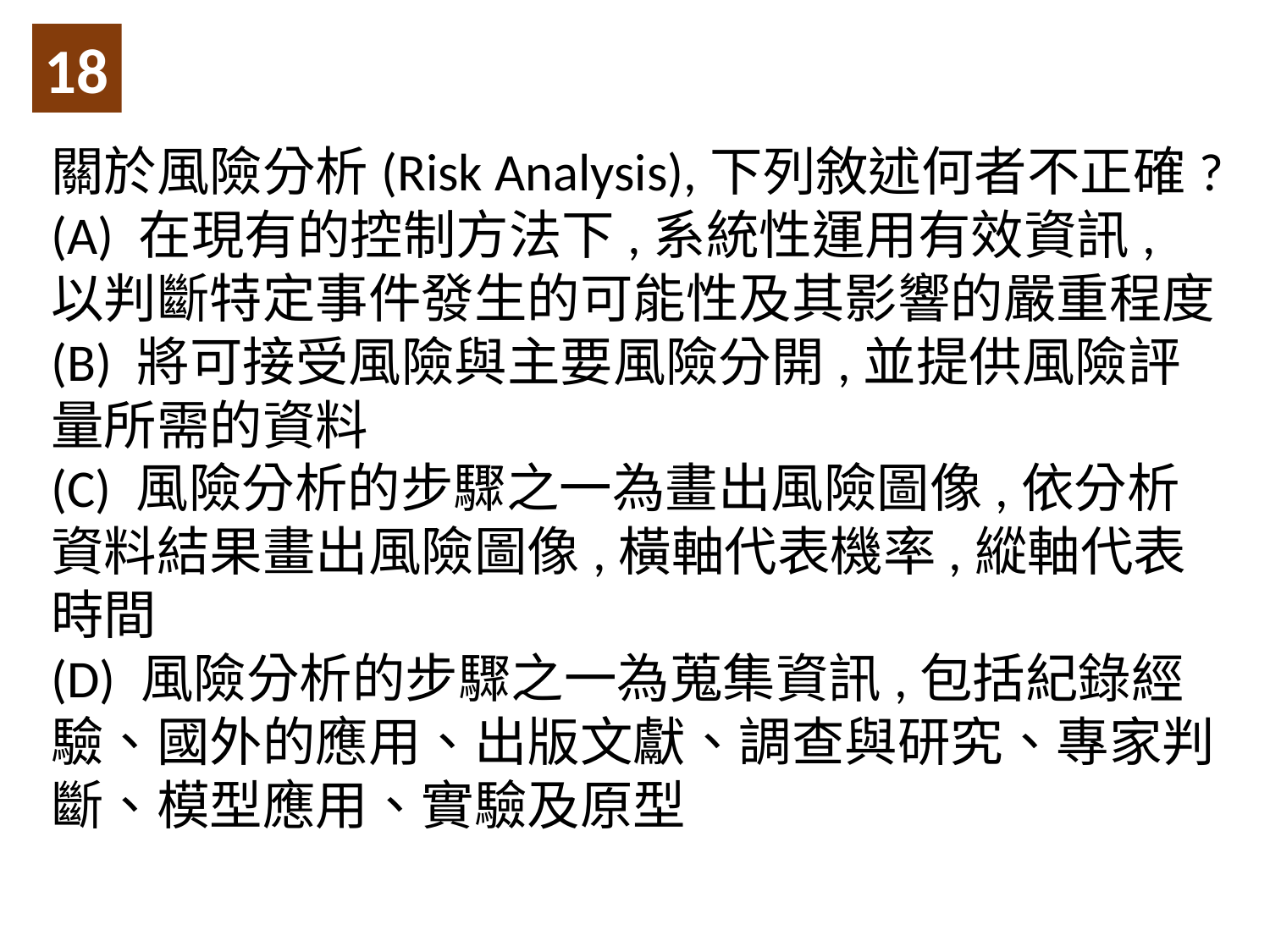

18
關於風險分析(Risk Analysis),下列敘述何者不正確?
(A) 在現有的控制方法下,系統性運用有效資訊,以判斷特定事件發生的可能性及其影響的嚴重程度
(B) 將可接受風險與主要風險分開,並提供風險評量所需的資料
(C) 風險分析的步驟之一為畫出風險圖像,依分析資料結果畫出風險圖像,橫軸代表機率,縱軸代表時間
(D) 風險分析的步驟之一為蒐集資訊,包括紀錄經驗、國外的應用、出版文獻、調查與研究、專家判斷、模型應用、實驗及原型